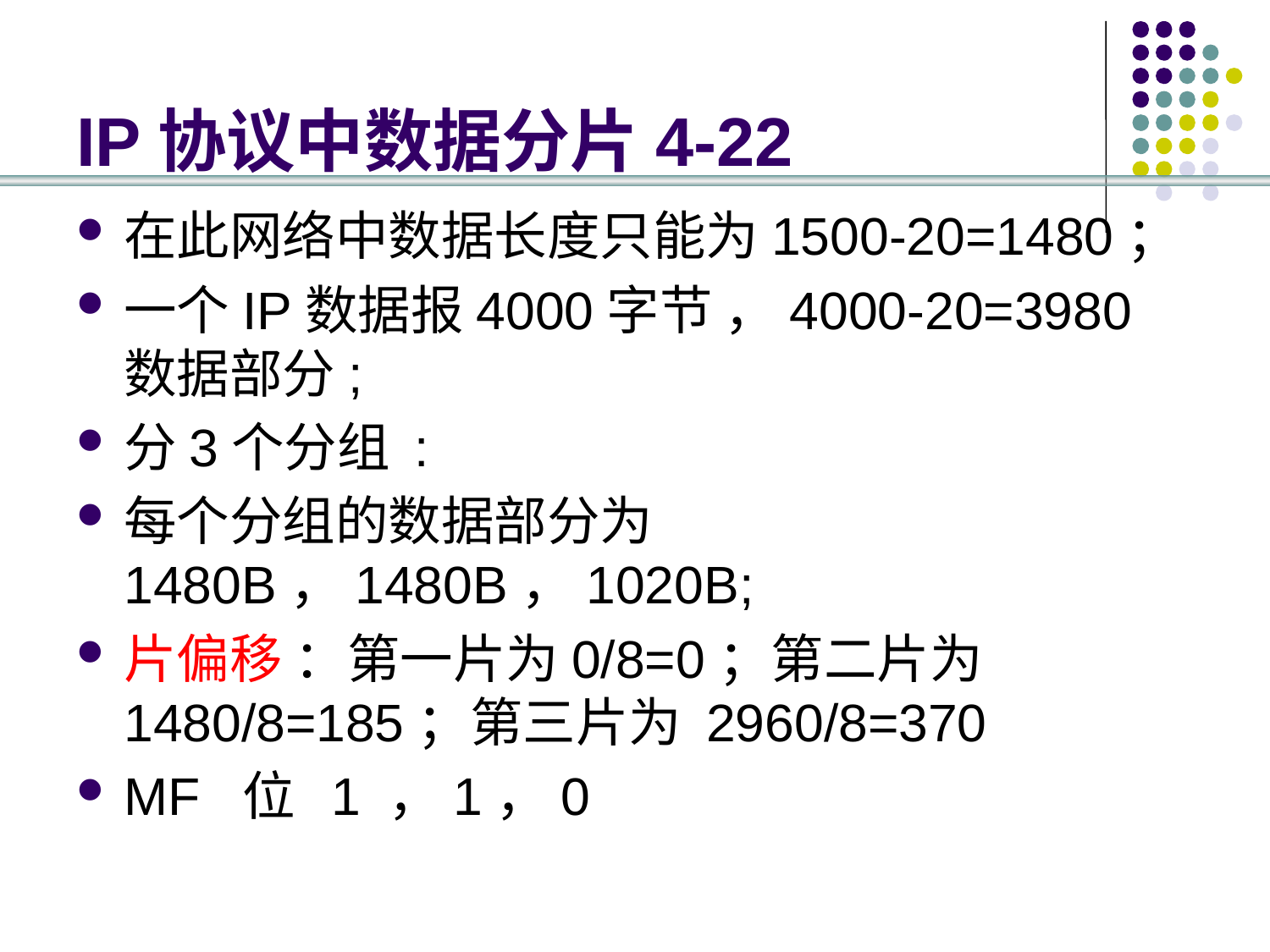

# IP协议中数据分片4-22
在此网络中数据长度只能为1500-20=1480；
一个IP数据报4000字节 ，4000-20=3980 数据部分;
分3个分组 :
每个分组的数据部分为1480B，1480B，1020B;
片偏移 ：第一片为0/8=0；第二片为1480/8=185；第三片为 2960/8=370
MF  位  1 ，1，0